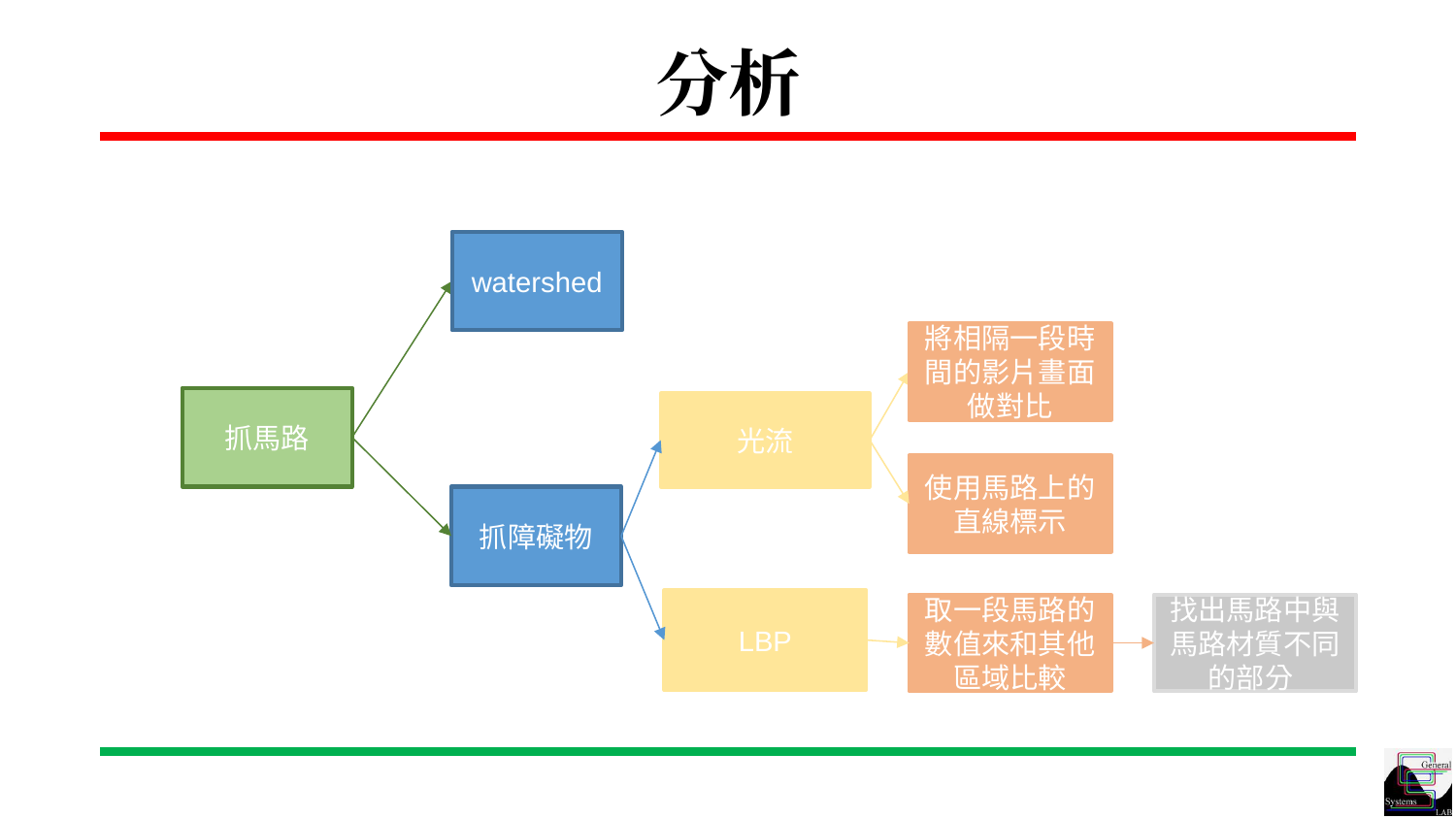

# 分析
watershed
將相隔一段時間的影片畫面做對比
抓馬路
光流
使用馬路上的直線標示
抓障礙物
LBP
取一段馬路的數值來和其他區域比較
找出馬路中與
馬路材質不同的部分